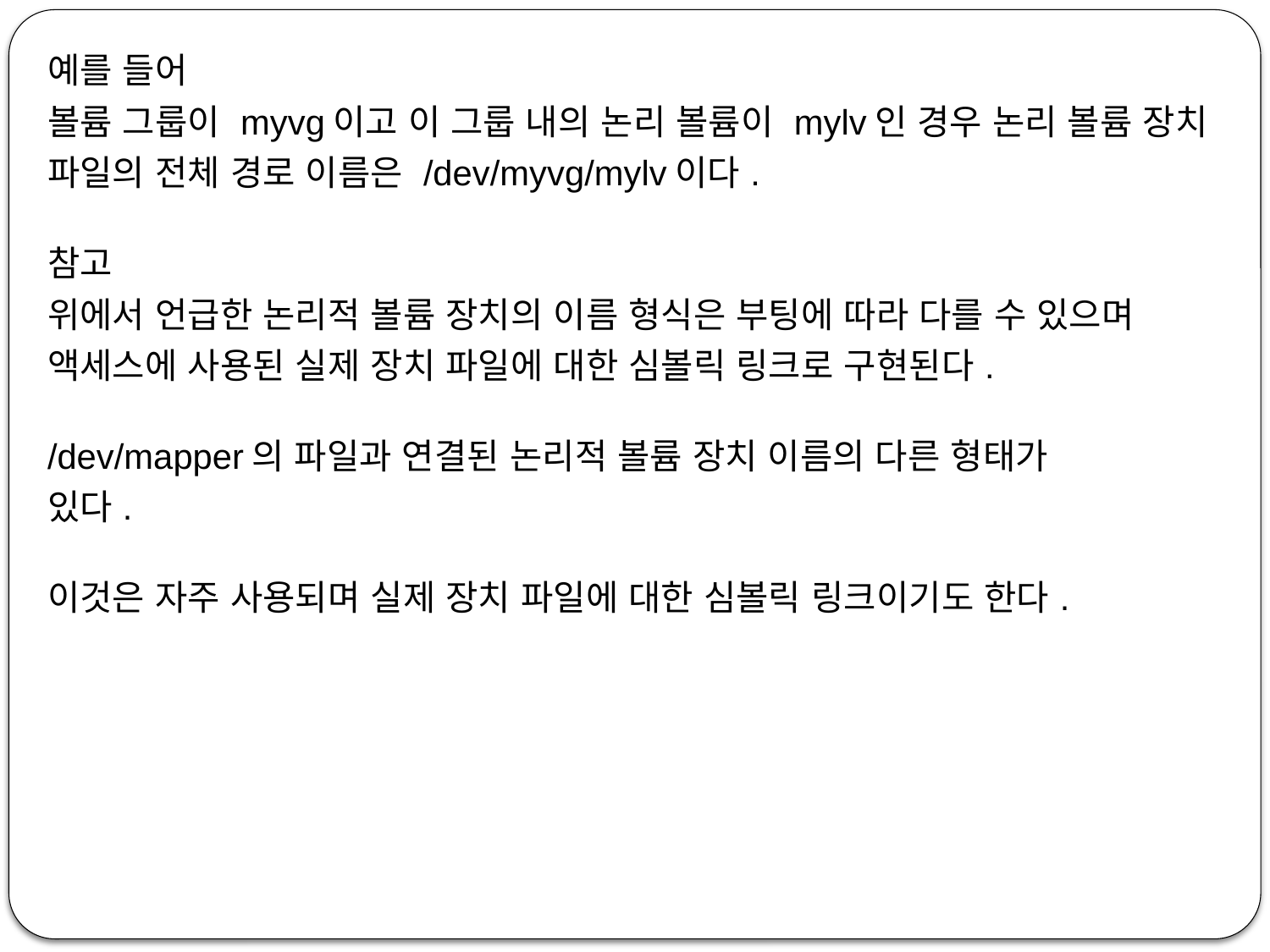

예를 들어
볼륨 그룹이 myvg이고 이 그룹 내의 논리 볼륨이 mylv인 경우 논리 볼륨 장치 파일의 전체 경로 이름은 /dev/myvg/mylv이다.

참고
위에서 언급한 논리적 볼륨 장치의 이름 형식은 부팅에 따라 다를 수 있으며 액세스에 사용된 실제 장치 파일에 대한 심볼릭 링크로 구현된다.

/dev/mapper의 파일과 연결된 논리적 볼륨 장치 이름의 다른 형태가
있다.

이것은 자주 사용되며 실제 장치 파일에 대한 심볼릭 링크이기도 한다.